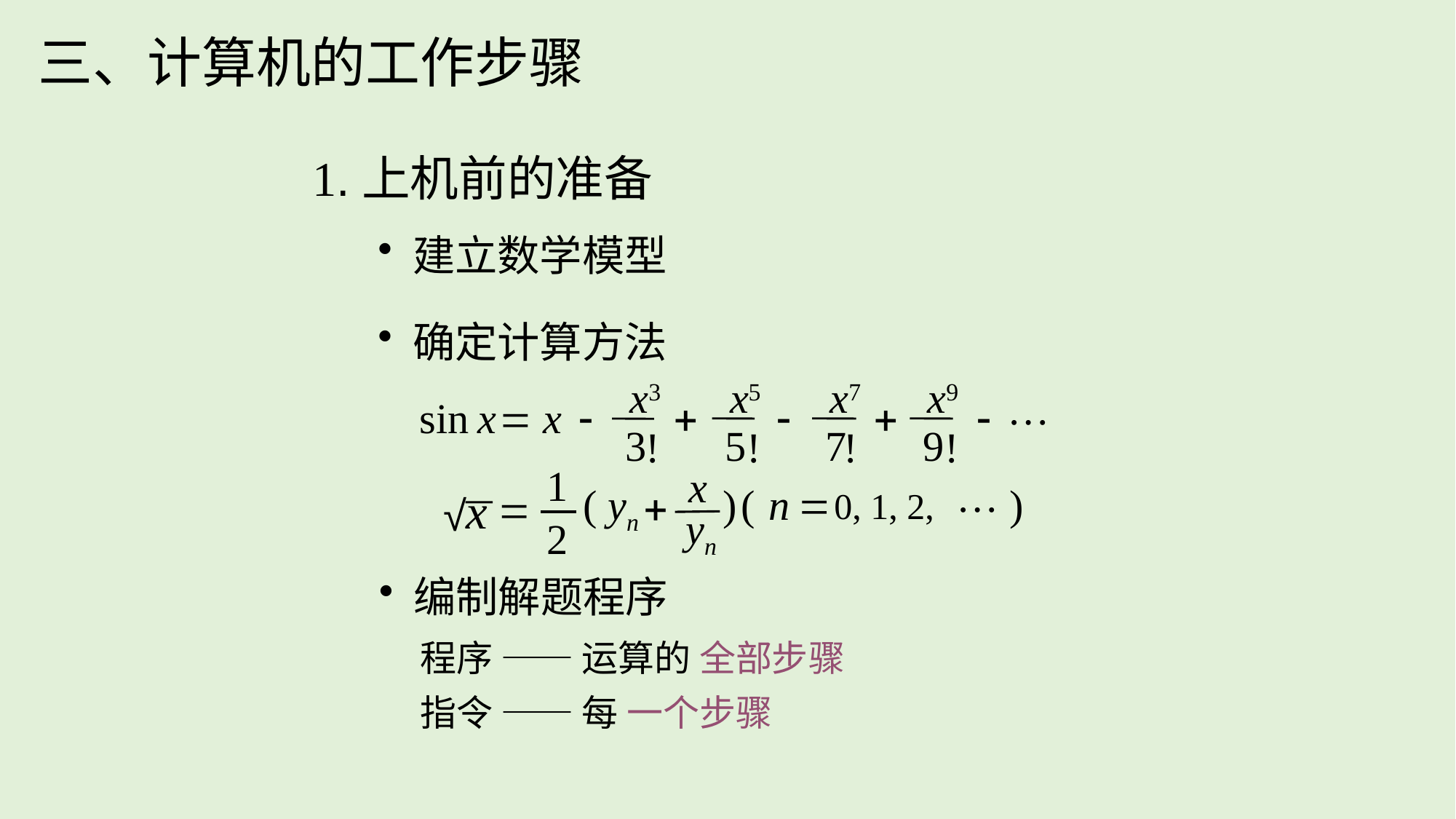

三、计算机的工作步骤
1.上机前的准备
 建立数学模型
 确定计算方法
x3
x5
x7
x9
…
sin
x
=
x
−
+
−
+
−

3
5
7
9
!
!
!
!
1
 x
…
(
yn
)
(
n
=
0, 1, 2,
)
x
+
=
√
yn

2
 编制解题程序
程序 —— 运算的 全部步骤
指令 —— 每 一个步骤